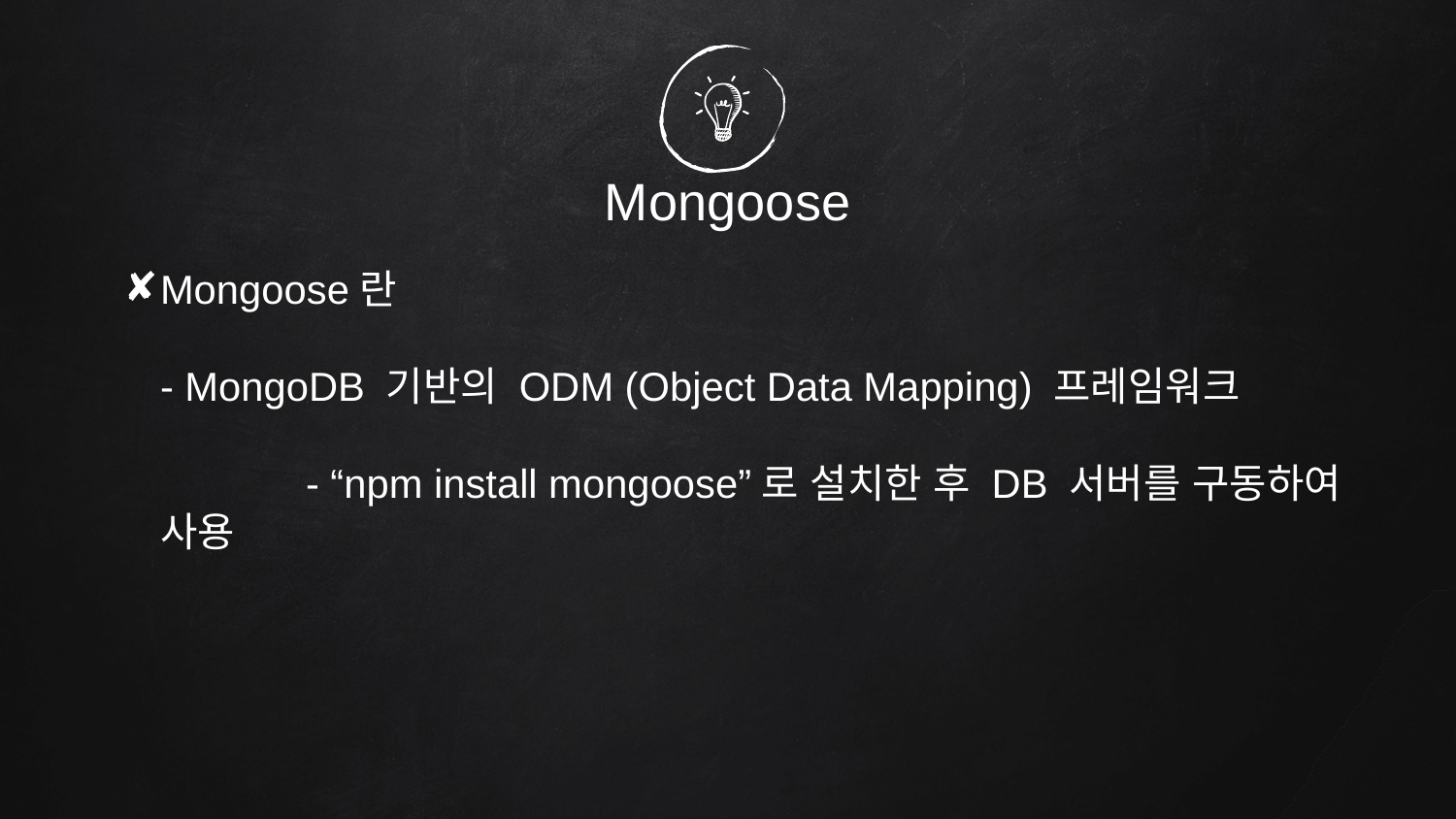

# Mongoose
Mongoose란

	- MongoDB 기반의 ODM (Object Data Mapping) 프레임워크

	- “npm install mongoose”로 설치한 후 DB 서버를 구동하여 사용